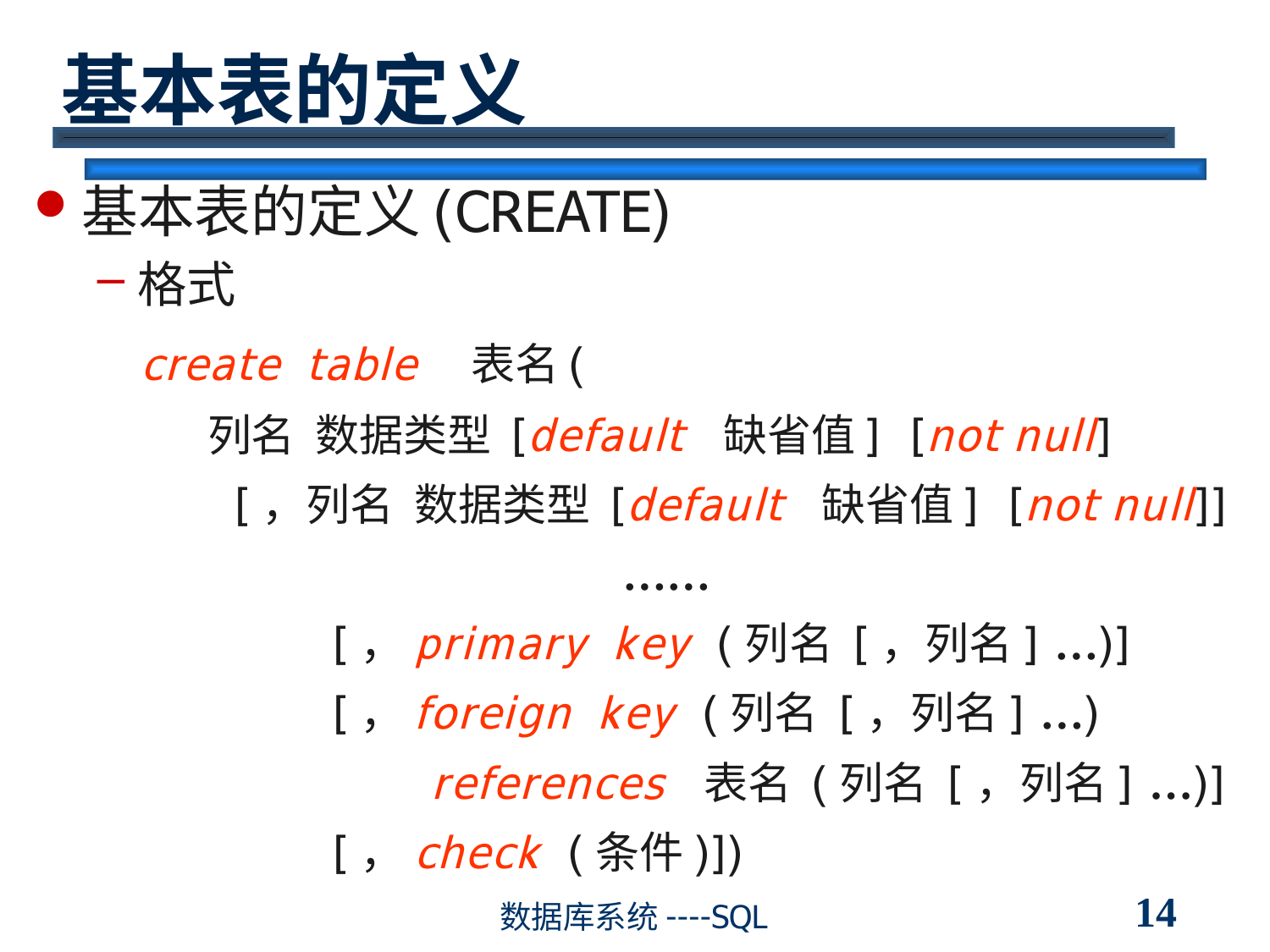

# 基本表的定义
基本表的定义(CREATE)
格式
   create  table   表名(
          列名  数据类型 [default  缺省值]  [not null]
          [，列名  数据类型 [default  缺省值]  [not null]]
……
		     [，primary  key  (列名 [，列名] …)]
		     [，foreign  key  (列名 [，列名] …)
			   references  表名 (列名 [，列名] …)]
		     [，check  (条件)])
14
数据库系统----SQL